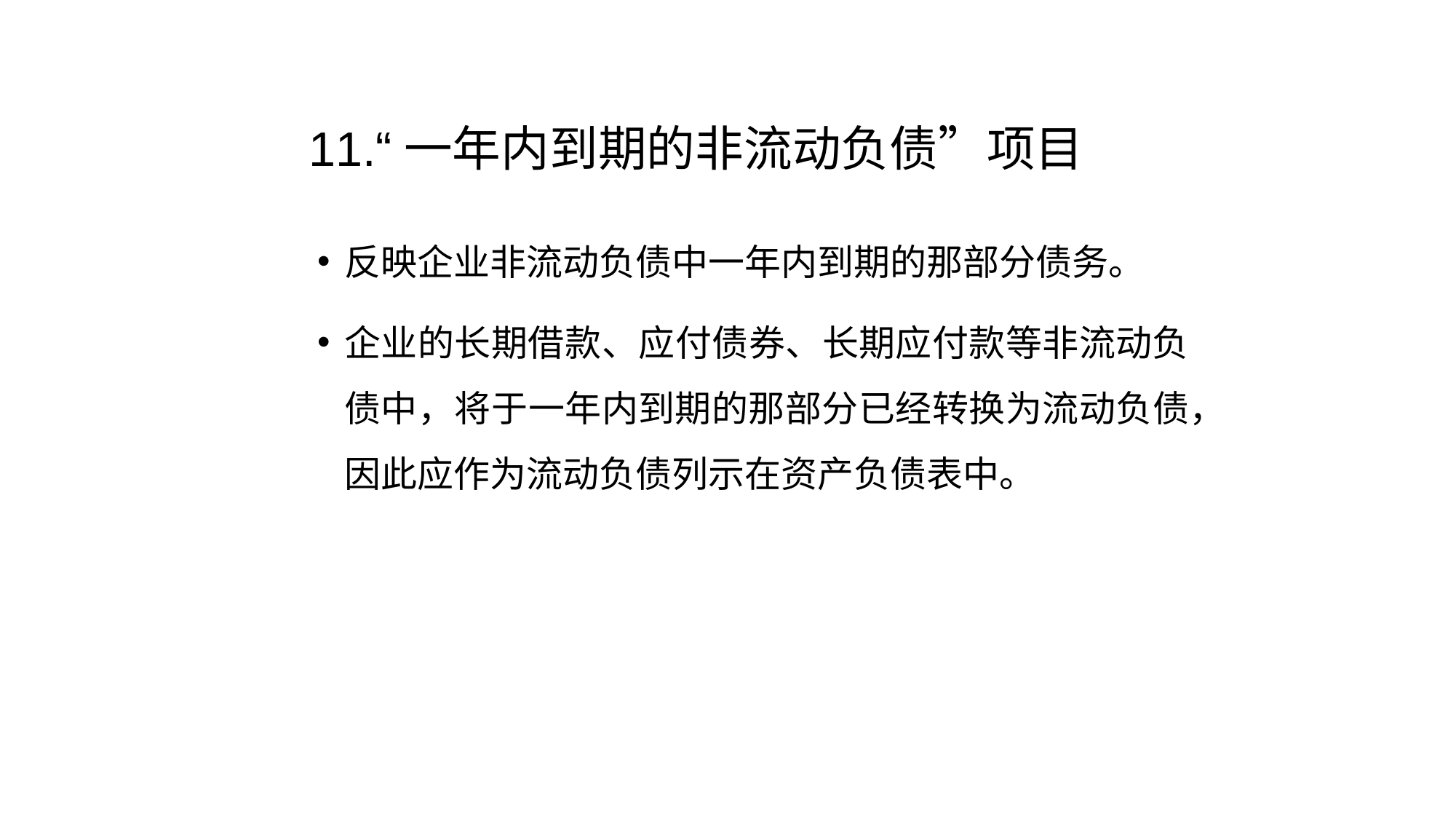

# 11.“一年内到期的非流动负债”项目
反映企业非流动负债中一年内到期的那部分债务。
企业的长期借款、应付债券、长期应付款等非流动负债中，将于一年内到期的那部分已经转换为流动负债，因此应作为流动负债列示在资产负债表中。